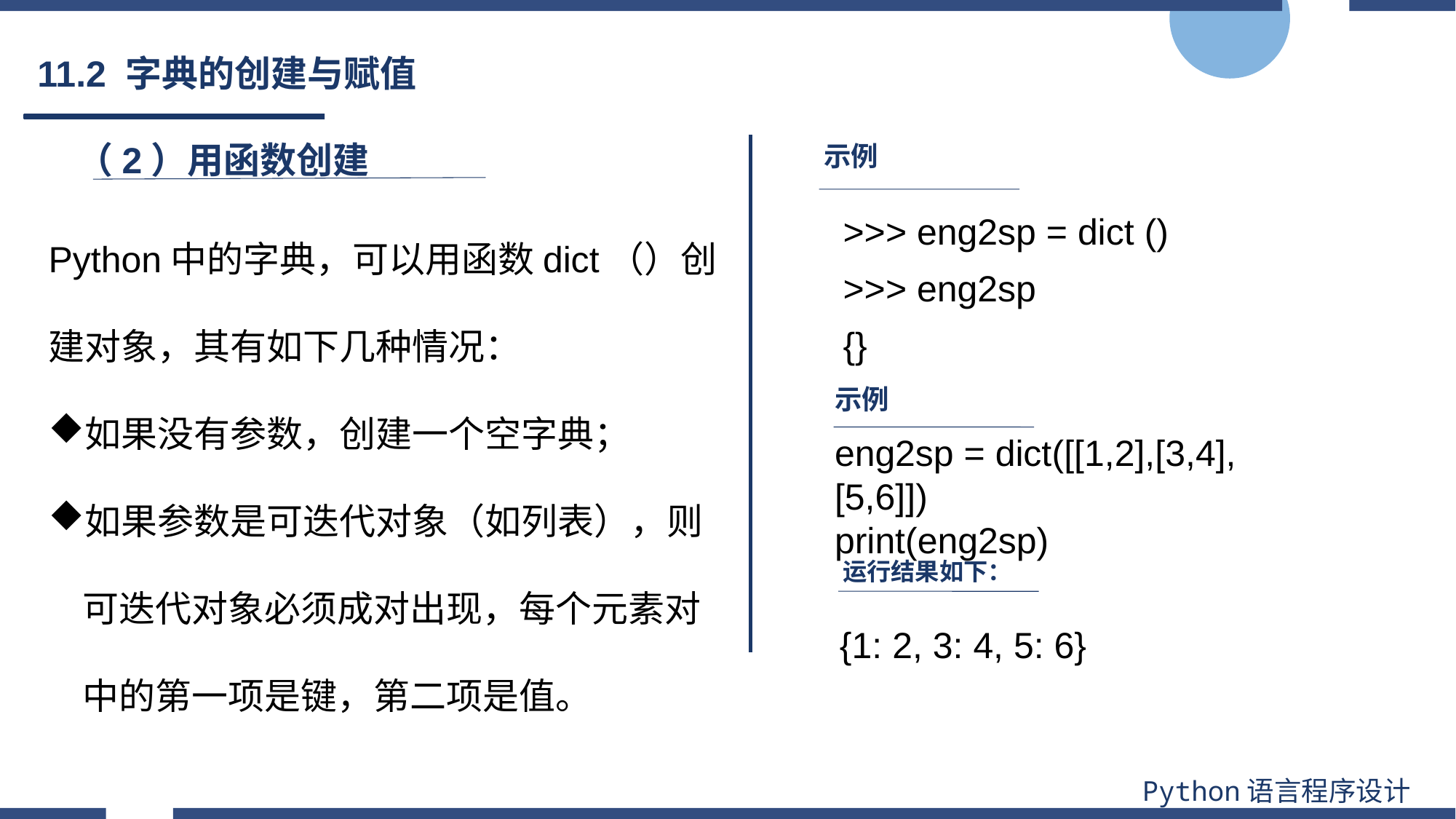

# 11.2 字典的创建与赋值
（2）用函数创建
示例
Python中的字典，可以用函数dict（）创建对象，其有如下几种情况：
如果没有参数，创建一个空字典；
如果参数是可迭代对象（如列表），则可迭代对象必须成对出现，每个元素对中的第一项是键，第二项是值。
>>> eng2sp = dict ()
>>> eng2sp
{}
示例
eng2sp = dict([[1,2],[3,4],[5,6]])
print(eng2sp)
运行结果如下：
{1: 2, 3: 4, 5: 6}